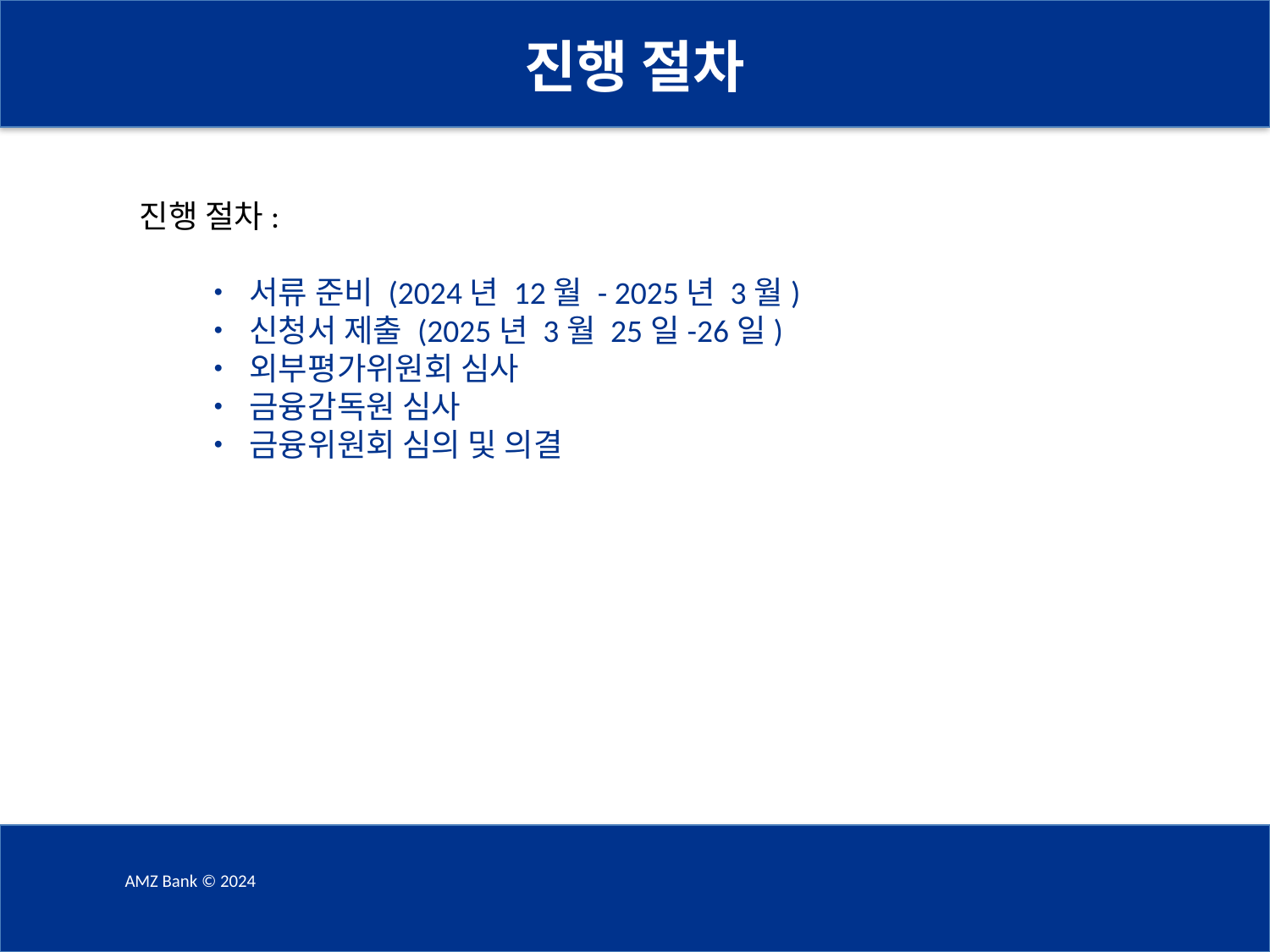

진행 절차
진행 절차:

• 서류 준비 (2024년 12월 - 2025년 3월)
• 신청서 제출 (2025년 3월 25일-26일)
• 외부평가위원회 심사
• 금융감독원 심사
• 금융위원회 심의 및 의결

AMZ Bank © 2024